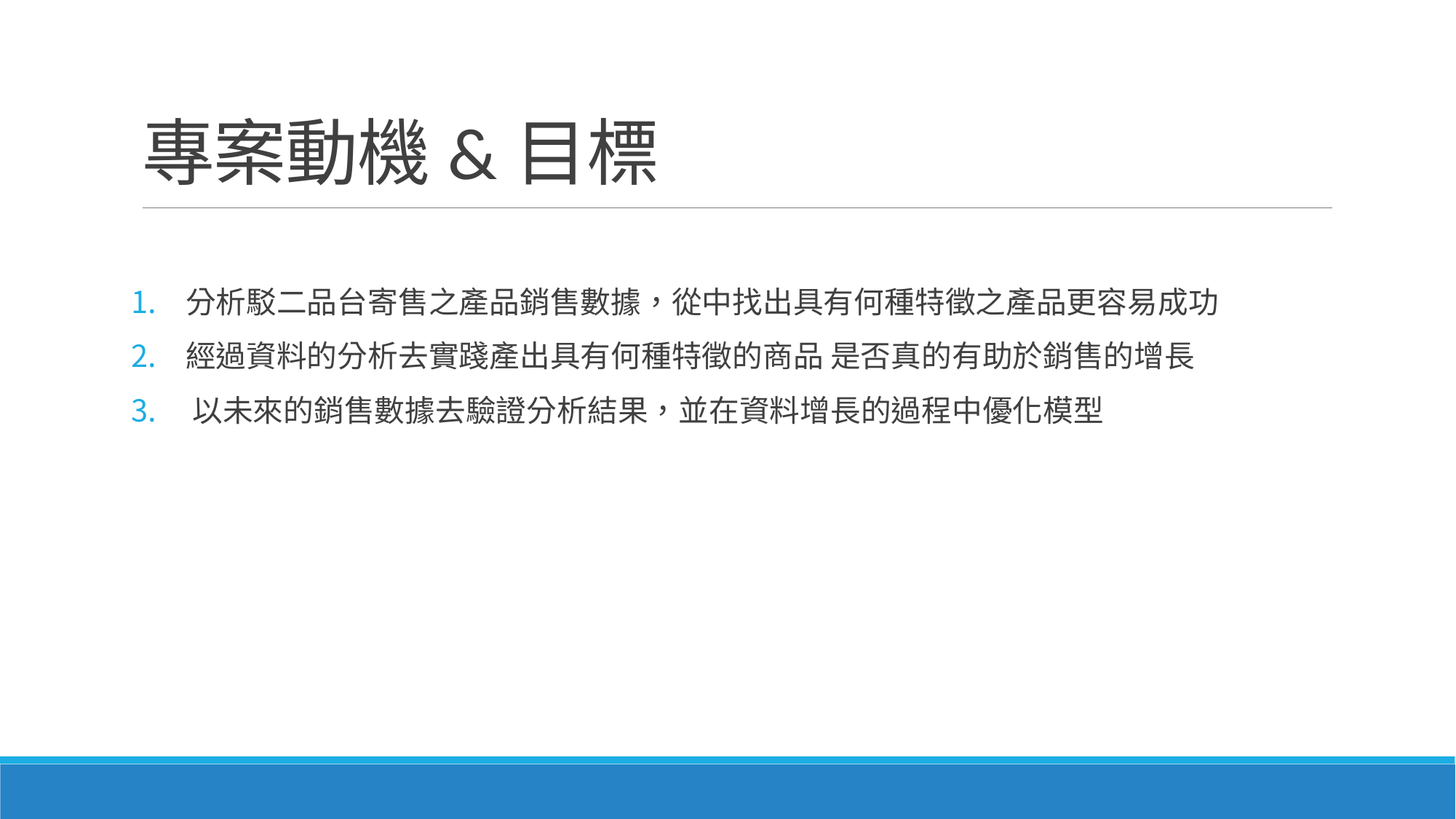

# 專案動機&目標
分析駁二品台寄售之產品銷售數據，從中找出具有何種特徵之產品更容易成功
經過資料的分析去實踐產出具有何種特徵的商品 是否真的有助於銷售的增長
以未來的銷售數據去驗證分析結果，並在資料增長的過程中優化模型